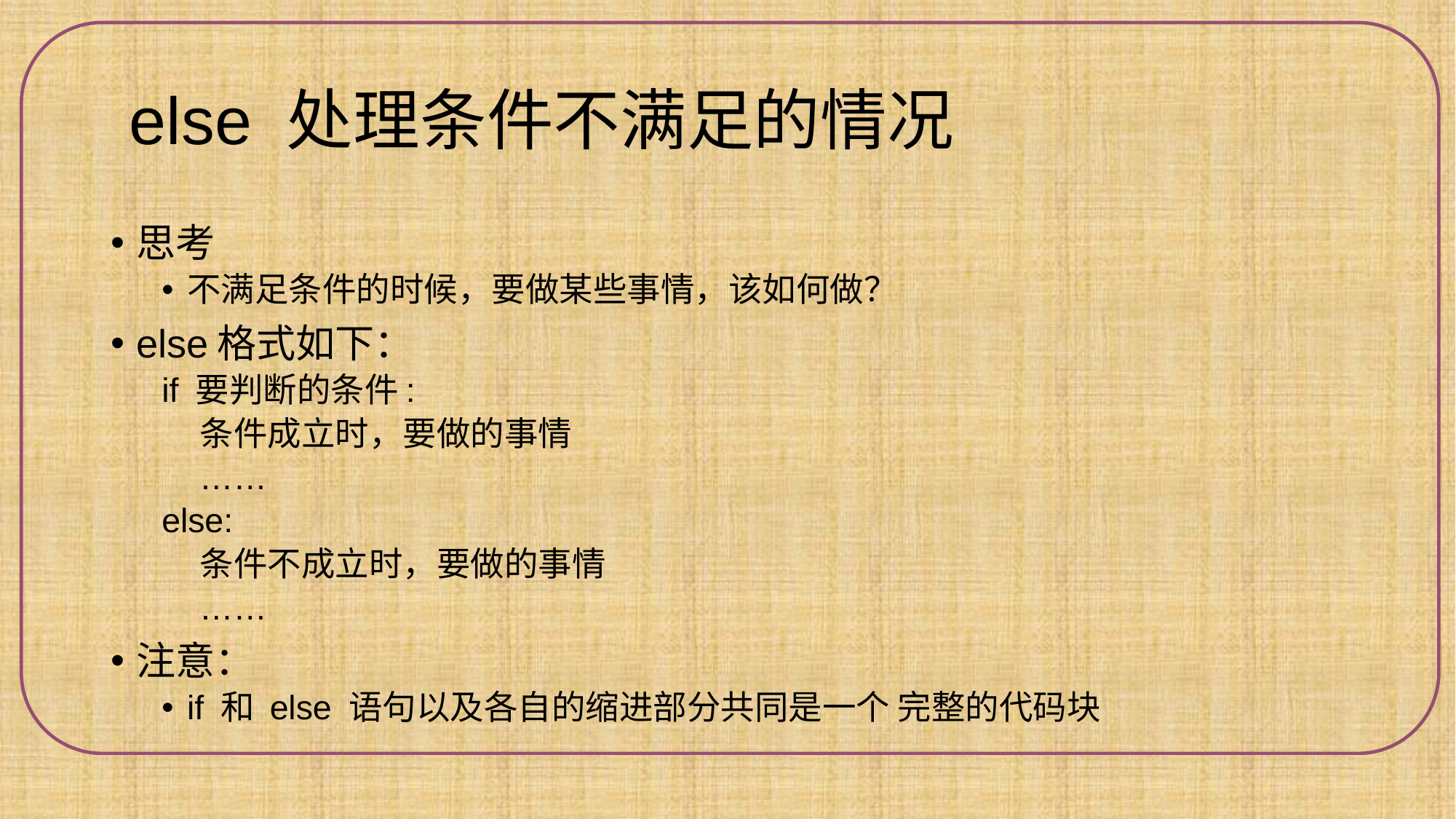

# else 处理条件不满足的情况
思考
不满足条件的时候，要做某些事情，该如何做？
else格式如下：
if 要判断的条件:
    条件成立时，要做的事情
    ……
else:
    条件不成立时，要做的事情
    ……
注意：
if 和 else 语句以及各自的缩进部分共同是一个 完整的代码块